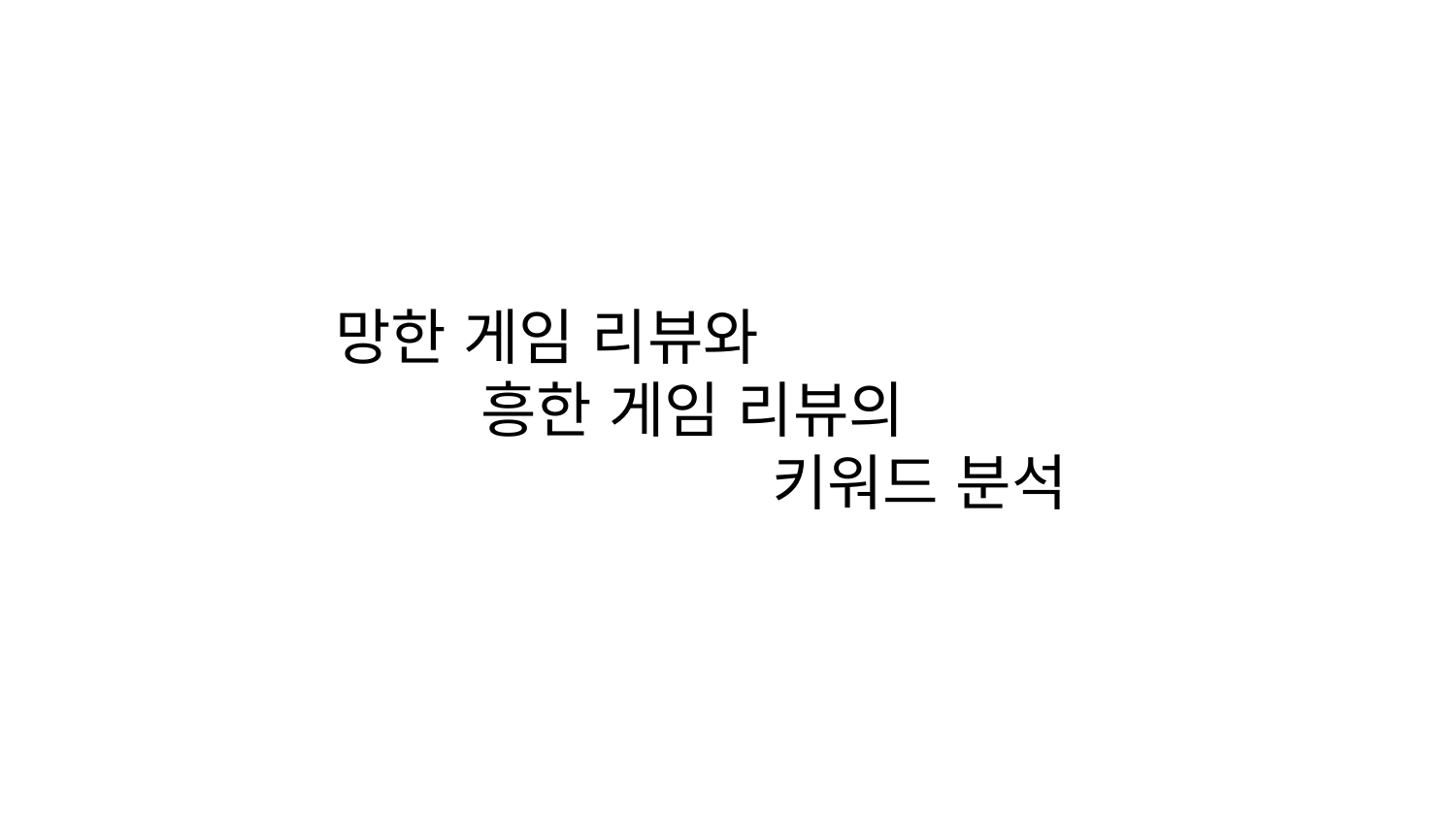

망한 게임 리뷰와
	흥한 게임 리뷰의
			키워드 분석